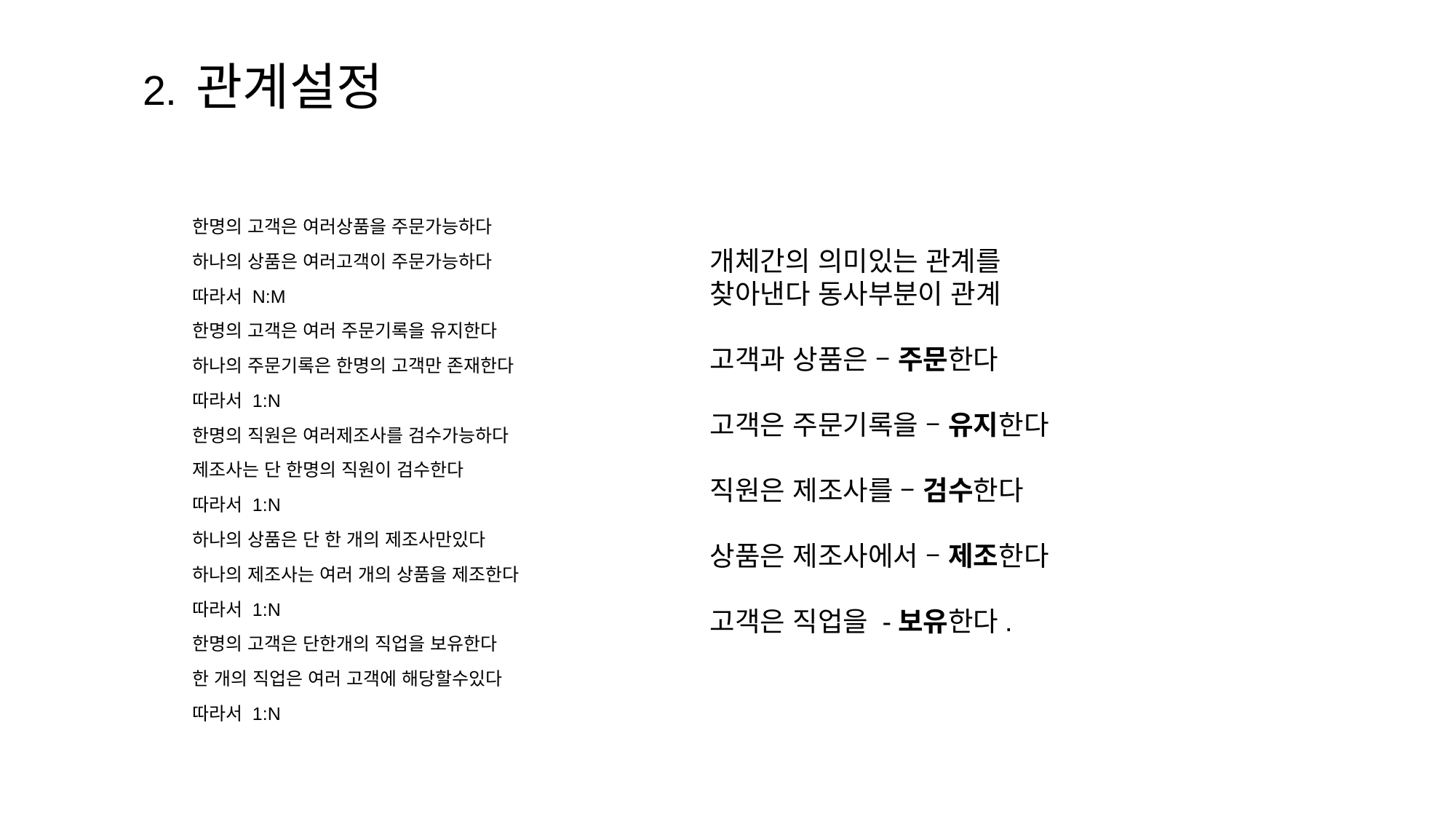

# 2. 관계설정
한명의 고객은 여러상품을 주문가능하다
하나의 상품은 여러고객이 주문가능하다
따라서 N:M
한명의 고객은 여러 주문기록을 유지한다
하나의 주문기록은 한명의 고객만 존재한다
따라서 1:N
한명의 직원은 여러제조사를 검수가능하다
제조사는 단 한명의 직원이 검수한다
따라서 1:N
하나의 상품은 단 한 개의 제조사만있다
하나의 제조사는 여러 개의 상품을 제조한다
따라서 1:N
한명의 고객은 단한개의 직업을 보유한다
한 개의 직업은 여러 고객에 해당할수있다
따라서 1:N
개체간의 의미있는 관계를 찾아낸다 동사부분이 관계

고객과 상품은 – 주문한다

고객은 주문기록을 – 유지한다

직원은 제조사를 – 검수한다

상품은 제조사에서 – 제조한다

고객은 직업을 -보유한다.